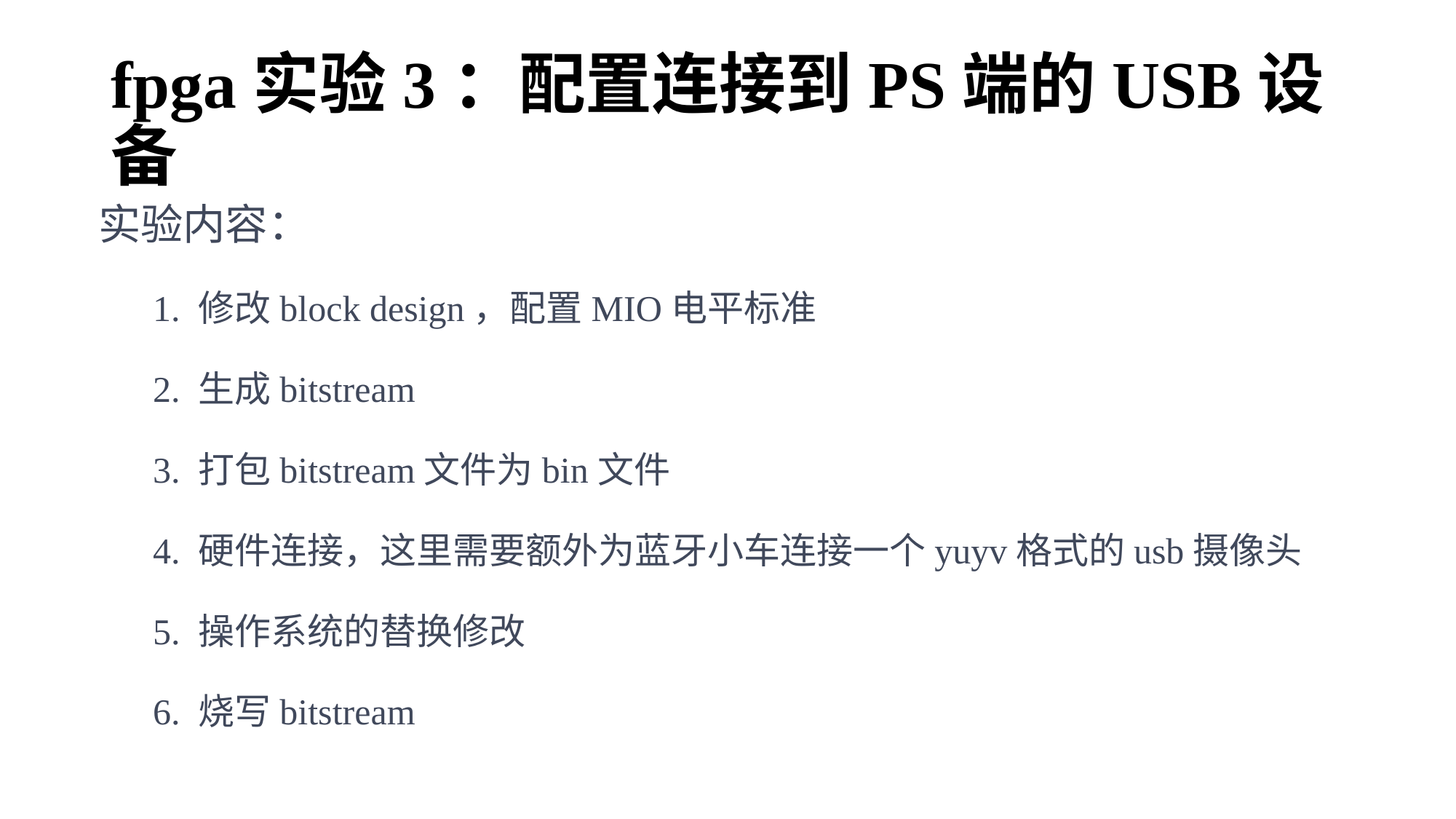

# fpga实验3：配置连接到PS端的USB设备
实验内容：
1. 修改block design，配置MIO电平标准
2. 生成bitstream
3. 打包bitstream文件为bin文件
4. 硬件连接，这里需要额外为蓝牙小车连接一个yuyv格式的usb摄像头
5. 操作系统的替换修改
6. 烧写bitstream